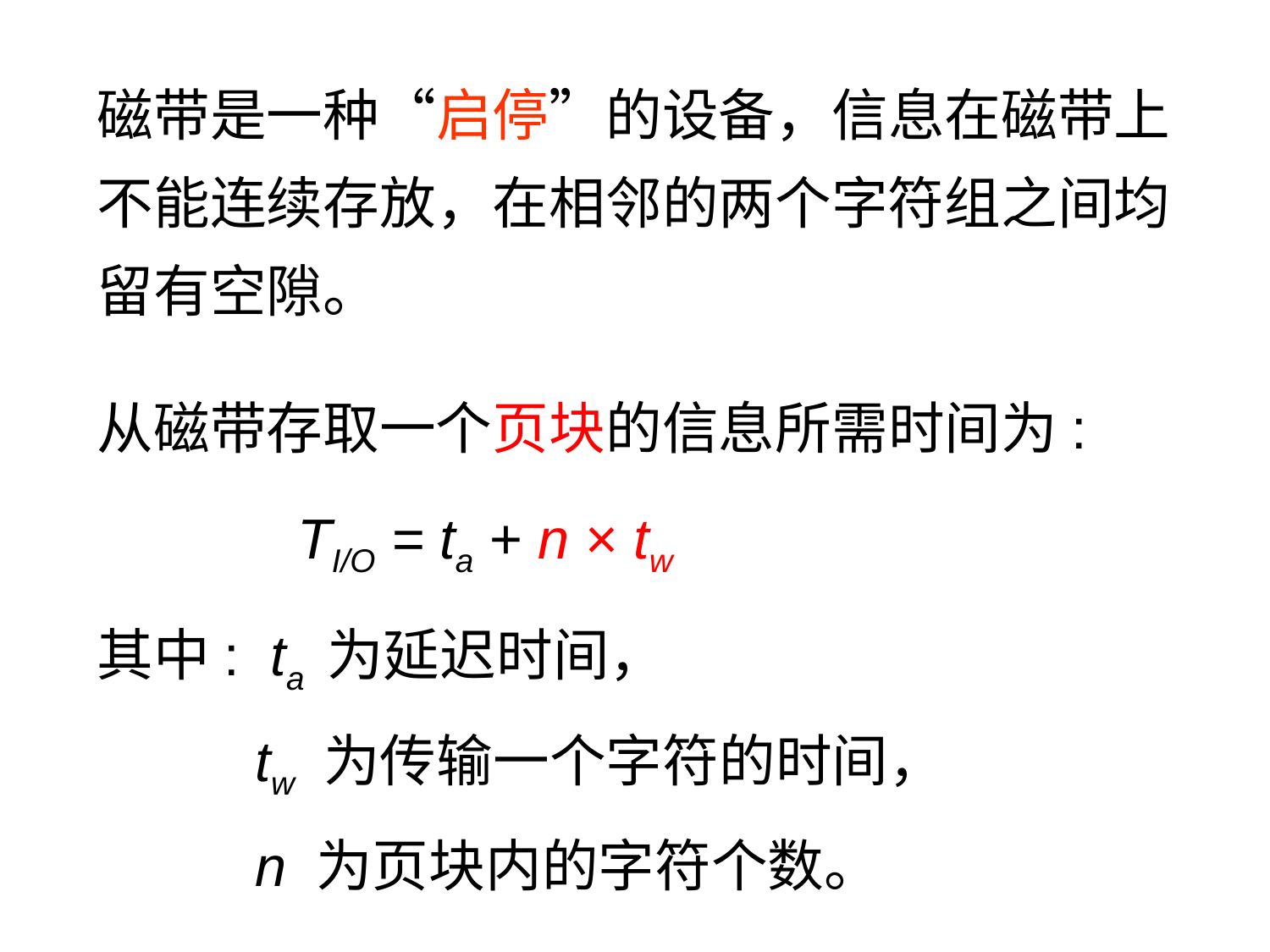

磁带是一种“启停”的设备，信息在磁带上不能连续存放，在相邻的两个字符组之间均留有空隙。
从磁带存取一个页块的信息所需时间为:

TI/O = ta + n × tw

其中:  ta 为延迟时间，
	  tw 为传输一个字符的时间，
	  n 为页块内的字符个数。